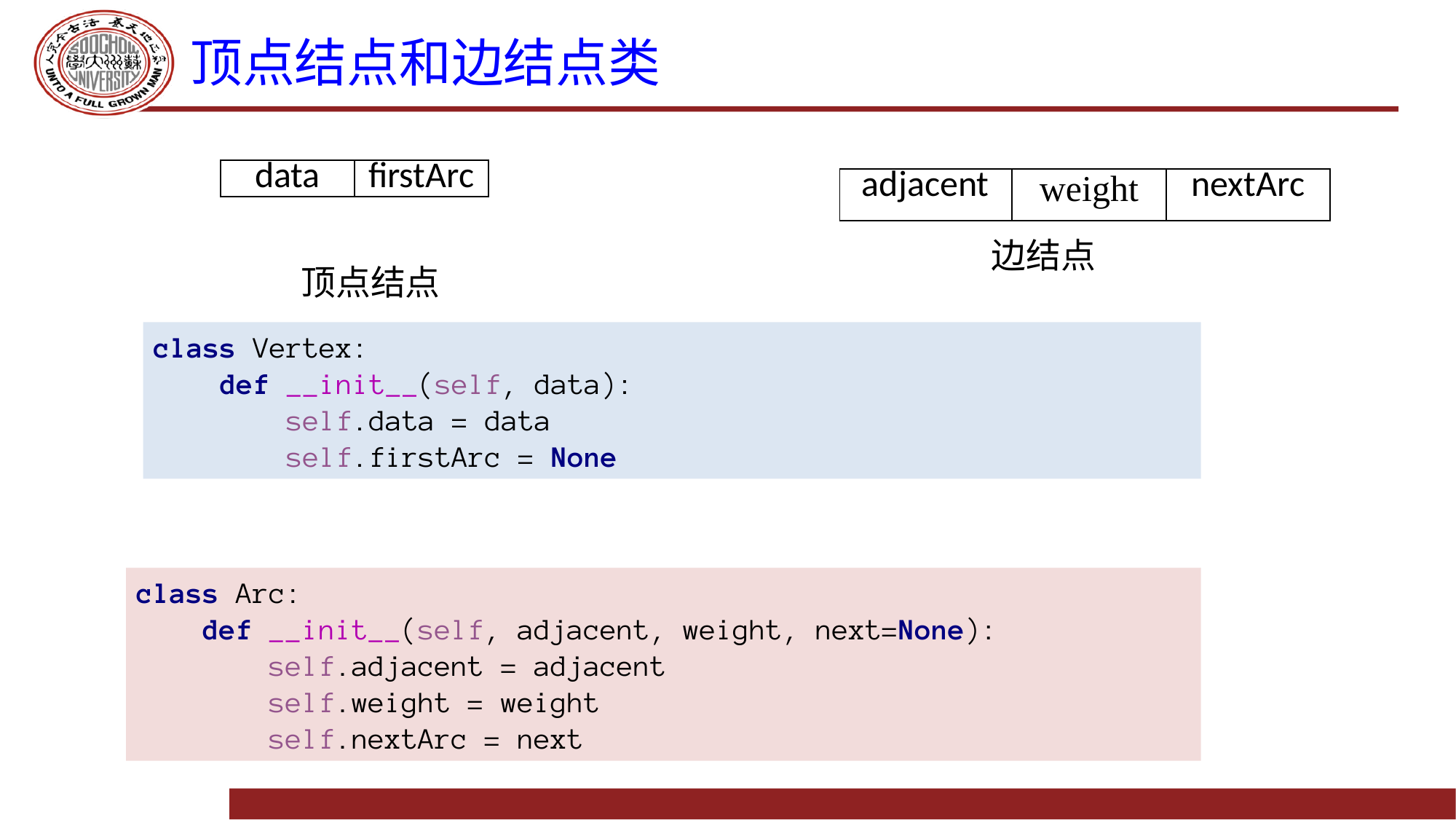

# 顶点结点和边结点类
| data | firstArc |
| --- | --- |
| adjacent | weight | nextArc |
| --- | --- | --- |
边结点
顶点结点
class Vertex:
    def __init__(self, data):
        self.data = data
        self.firstArc = None
class Arc:
    def __init__(self, adjacent, weight, next=None):
        self.adjacent = adjacent
        self.weight = weight
        self.nextArc = next